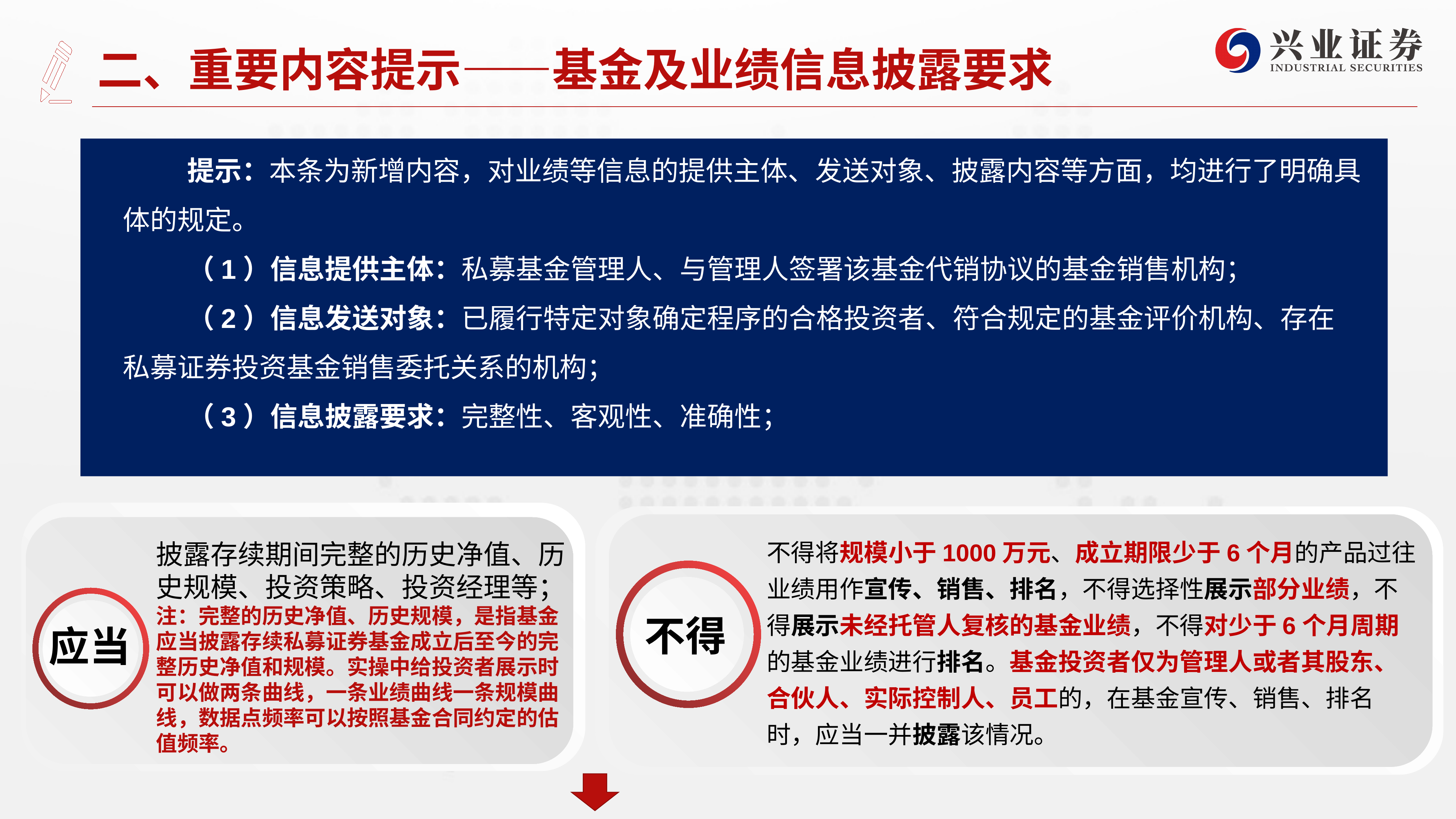

# 二、重要内容提示——基金及业绩信息披露要求
提示：本条为新增内容，对业绩等信息的提供主体、发送对象、披露内容等方面，均进行了明确具体的规定。
（1）信息提供主体：私募基金管理人、与管理人签署该基金代销协议的基金销售机构；
（2）信息发送对象：已履行特定对象确定程序的合格投资者、符合规定的基金评价机构、存在私募证券投资基金销售委托关系的机构；
（3）信息披露要求：完整性、客观性、准确性；

披露存续期间完整的历史净值、历史规模、投资策略、投资经理等；
注：完整的历史净值、历史规模，是指基金应当披露存续私募证券基金成立后至今的完整历史净值和规模。实操中给投资者展示时可以做两条曲线，一条业绩曲线一条规模曲线，数据点频率可以按照基金合同约定的估值频率。

应当

不得将规模小于1000万元、成立期限少于6个月的产品过往业绩用作宣传、销售、排名，不得选择性展示部分业绩，不得展示未经托管人复核的基金业绩，不得对少于6个月周期的基金业绩进行排名。基金投资者仅为管理人或者其股东、合伙人、实际控制人、员工的，在基金宣传、销售、排名时，应当一并披露该情况。
不得